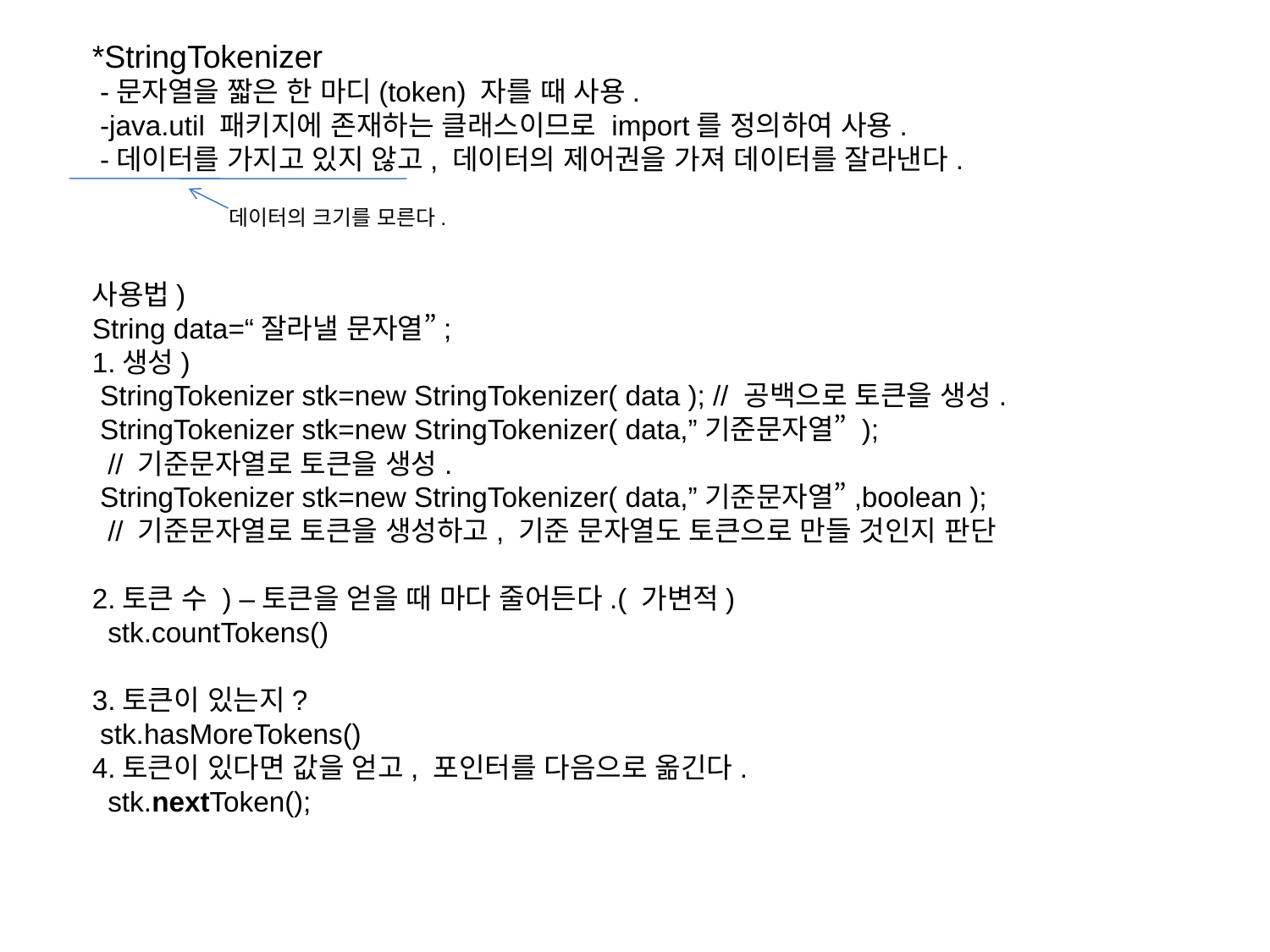

*StringTokenizer
 -문자열을 짧은 한 마디(token) 자를 때 사용.
 -java.util 패키지에 존재하는 클래스이므로 import를 정의하여 사용.
 -데이터를 가지고 있지 않고, 데이터의 제어권을 가져 데이터를 잘라낸다.

사용법)
String data=“잘라낼 문자열”;
1.생성)
 StringTokenizer stk=new StringTokenizer( data ); // 공백으로 토큰을 생성.
 StringTokenizer stk=new StringTokenizer( data,”기준문자열” );
  // 기준문자열로 토큰을 생성.
 StringTokenizer stk=new StringTokenizer( data,”기준문자열”,boolean );
  // 기준문자열로 토큰을 생성하고, 기준 문자열도 토큰으로 만들 것인지 판단

2.토큰 수 ) –토큰을 얻을 때 마다 줄어든다.( 가변적)
  stk.countTokens()

3.토큰이 있는지?
 stk.hasMoreTokens()
4.토큰이 있다면 값을 얻고, 포인터를 다음으로 옮긴다.
  stk.nextToken();
데이터의 크기를 모른다.